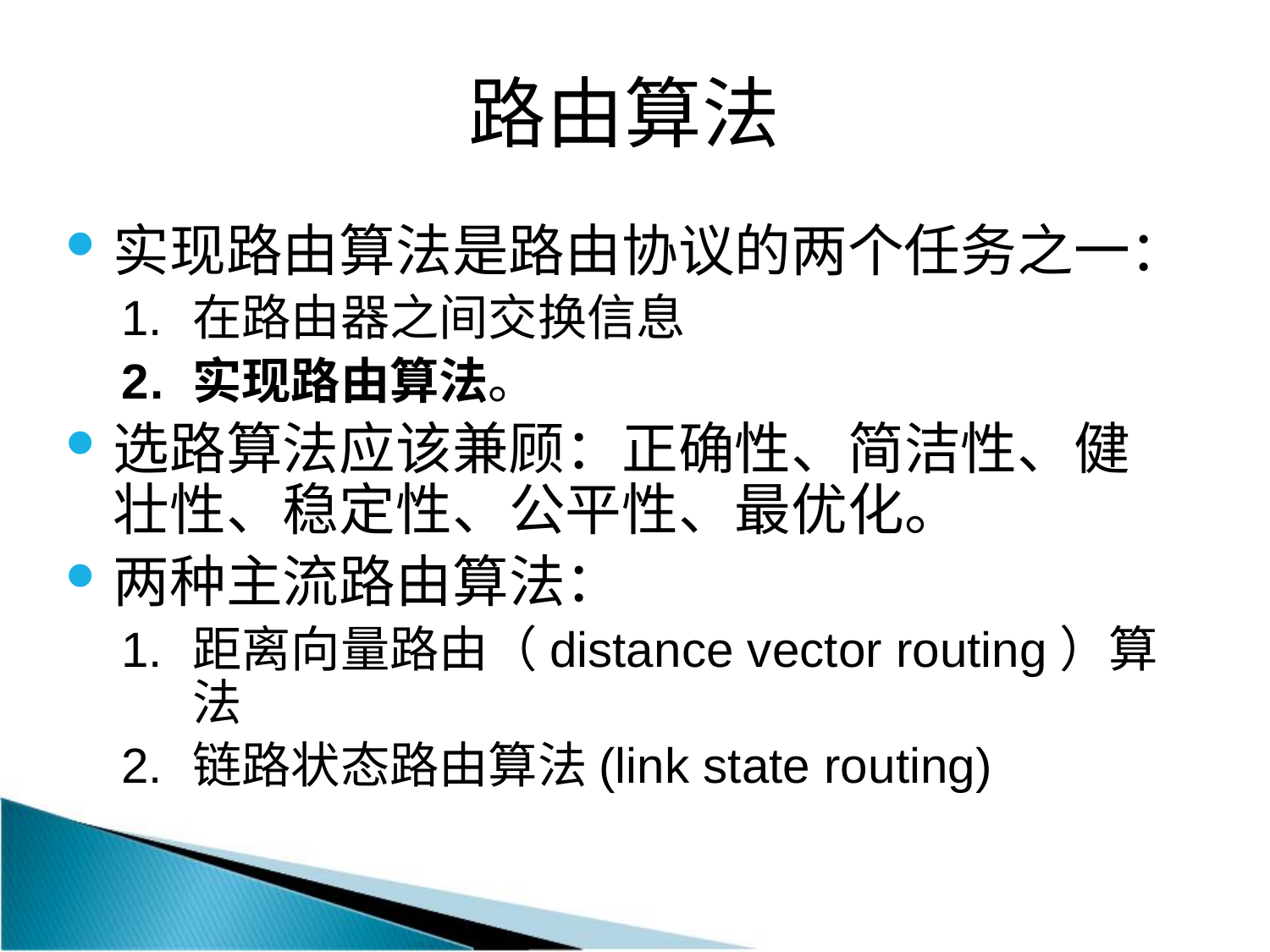

# 路由算法
实现路由算法是路由协议的两个任务之一：
在路由器之间交换信息
实现路由算法。
选路算法应该兼顾：正确性、简洁性、健壮性、稳定性、公平性、最优化。
两种主流路由算法：
距离向量路由（distance vector routing）算法
链路状态路由算法(link state routing)